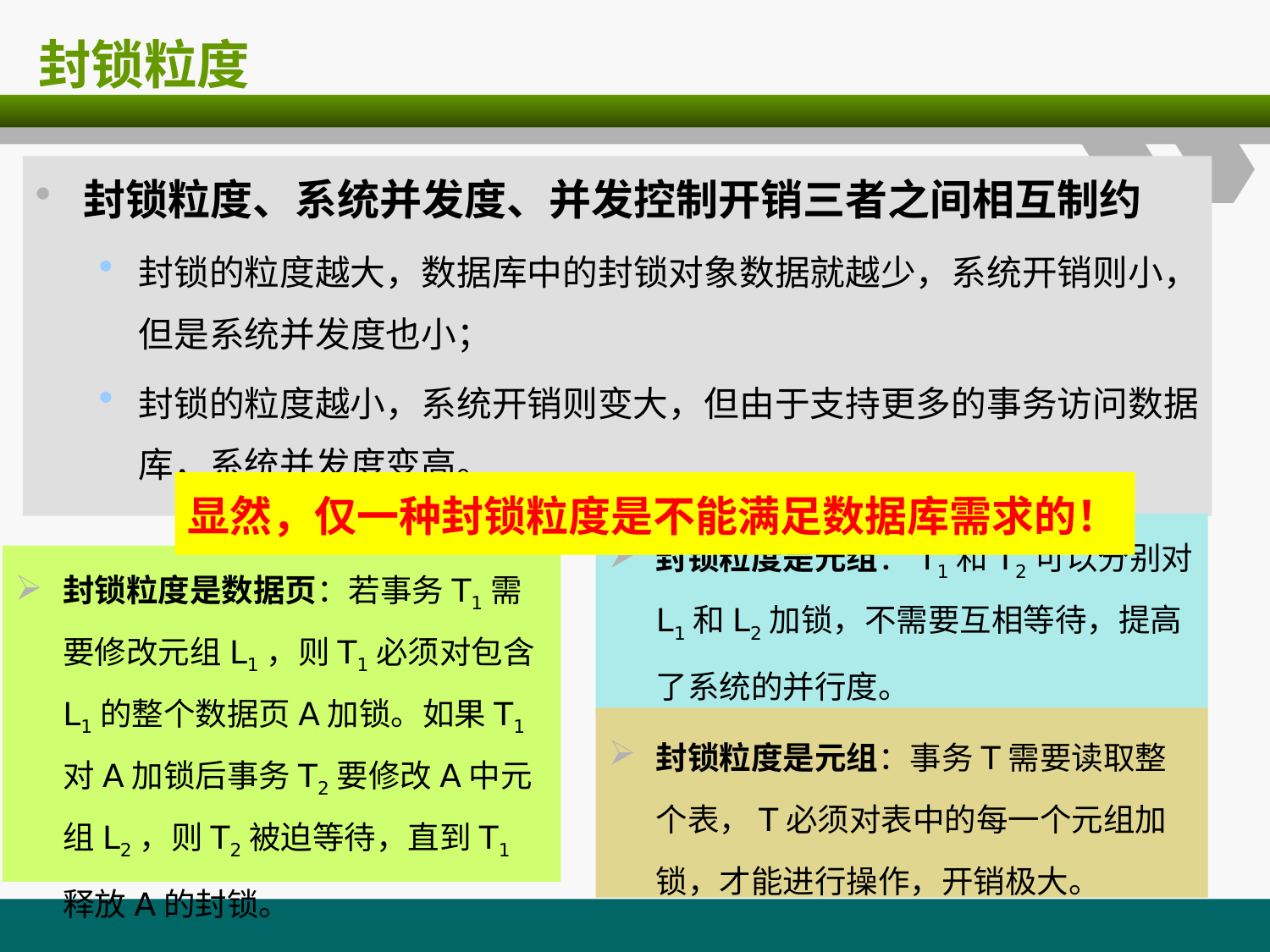

# 封锁粒度
封锁粒度、系统并发度、并发控制开销三者之间相互制约
封锁的粒度越大，数据库中的封锁对象数据就越少，系统开销则小，但是系统并发度也小；
封锁的粒度越小，系统开销则变大，但由于支持更多的事务访问数据库，系统并发度变高。
显然，仅一种封锁粒度是不能满足数据库需求的！
封锁粒度是元组：T1和T2可以分别对L1和L2加锁，不需要互相等待，提高了系统的并行度。
封锁粒度是数据页：若事务T1需要修改元组L1，则T1必须对包含L1的整个数据页A加锁。如果T1对A加锁后事务T2要修改A中元组L2，则T2被迫等待，直到T1释放A的封锁。
封锁粒度是元组：事务T需要读取整个表，T必须对表中的每一个元组加锁，才能进行操作，开销极大。